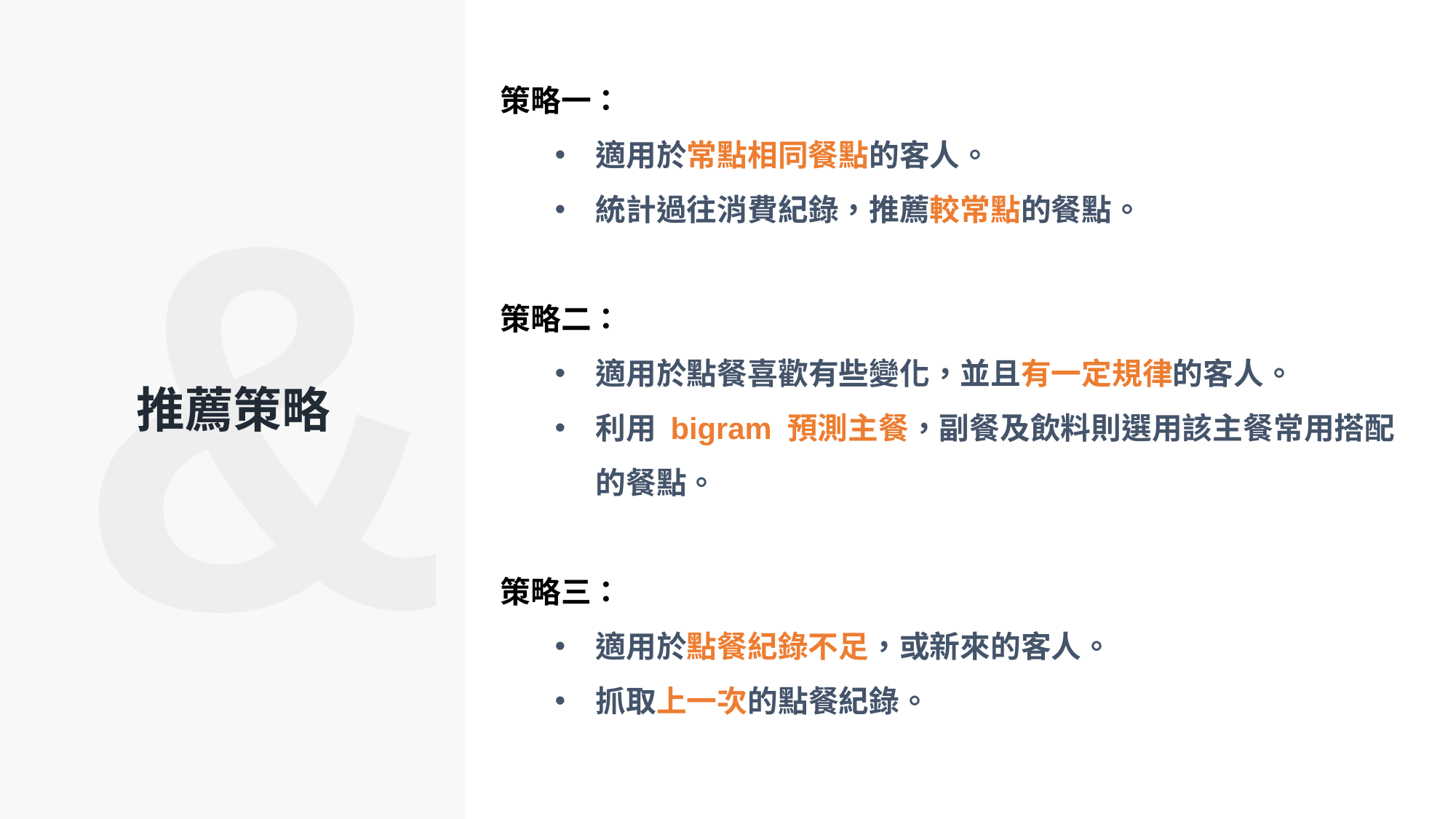

策略一：
適用於常點相同餐點的客人。
統計過往消費紀錄，推薦較常點的餐點。

策略二：
適用於點餐喜歡有些變化，並且有一定規律的客人。
利用 bigram 預測主餐，副餐及飲料則選用該主餐常用搭配的餐點。

策略三：
適用於點餐紀錄不足，或新來的客人。
抓取上一次的點餐紀錄。
推薦策略